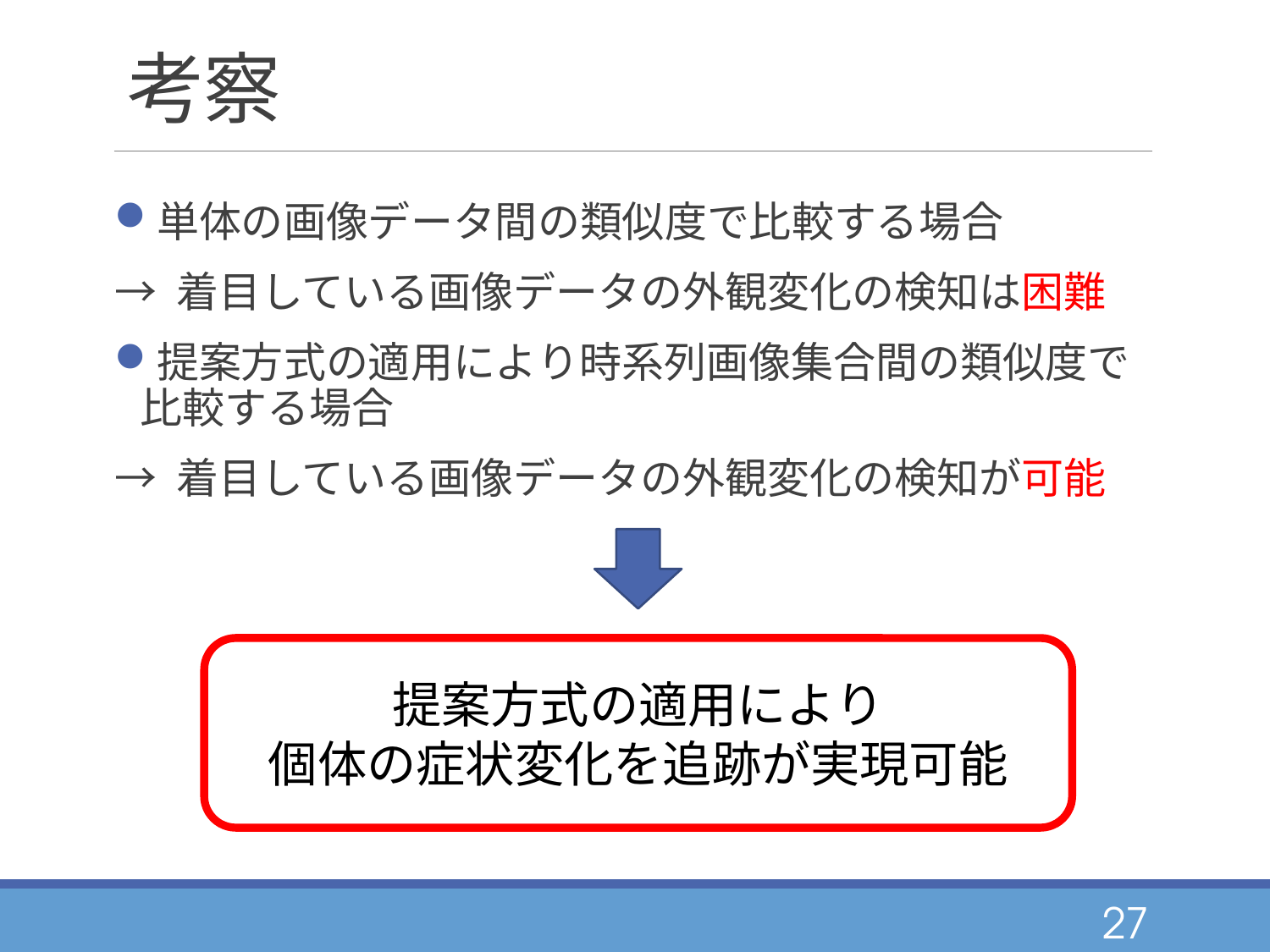

# 考察
単体の画像データ間の類似度で比較する場合
→ 着目している画像データの外観変化の検知は困難
提案方式の適用により時系列画像集合間の類似度で比較する場合
→ 着目している画像データの外観変化の検知が可能

提案方式の適用により
個体の症状変化を追跡が実現可能
27